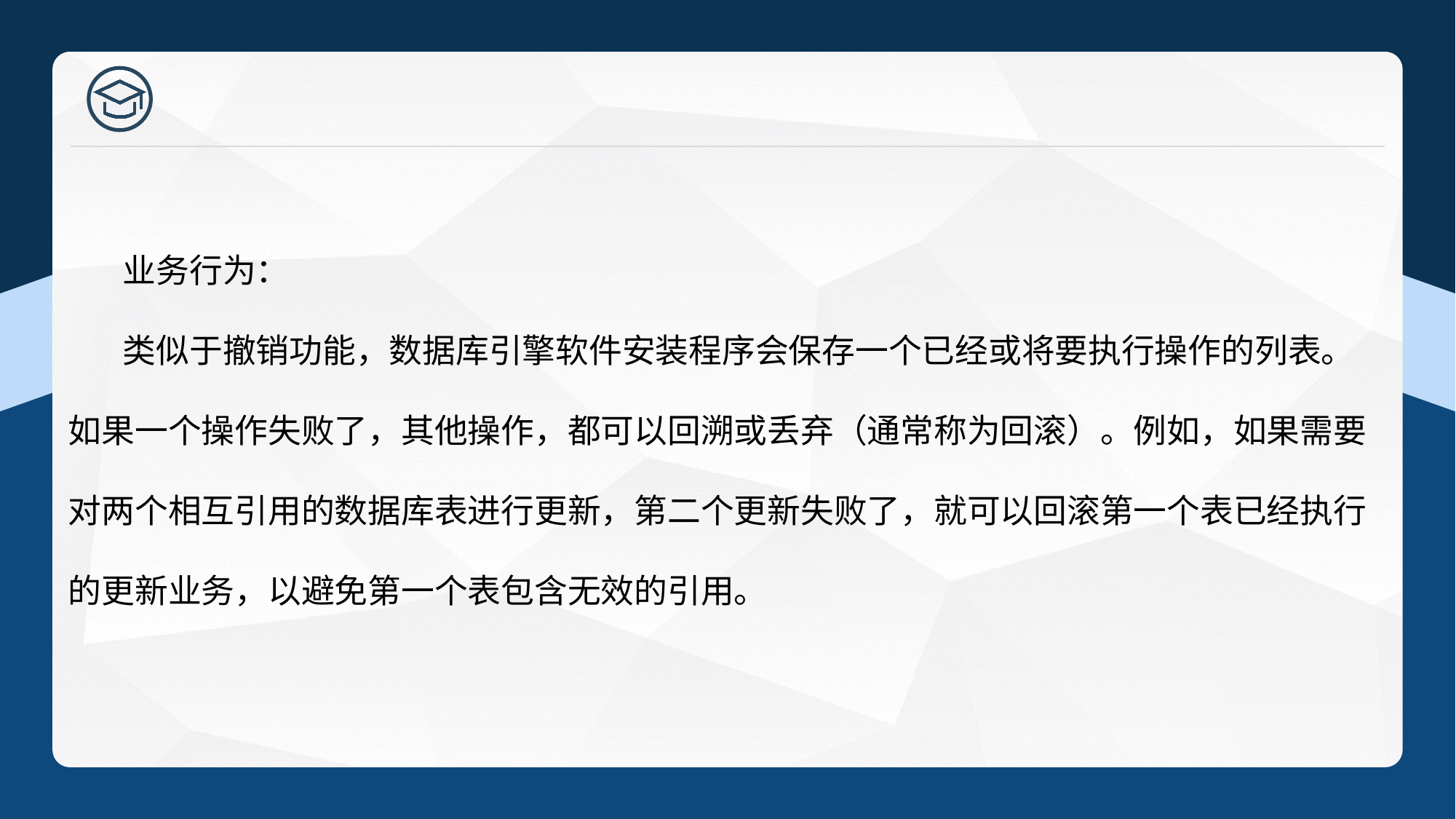

业务行为：
类似于撤销功能，数据库引擎软件安装程序会保存一个已经或将要执行操作的列表。如果一个操作失败了，其他操作，都可以回溯或丢弃（通常称为回滚）。例如，如果需要对两个相互引用的数据库表进行更新，第二个更新失败了，就可以回滚第一个表已经执行的更新业务，以避免第一个表包含无效的引用。

子煜